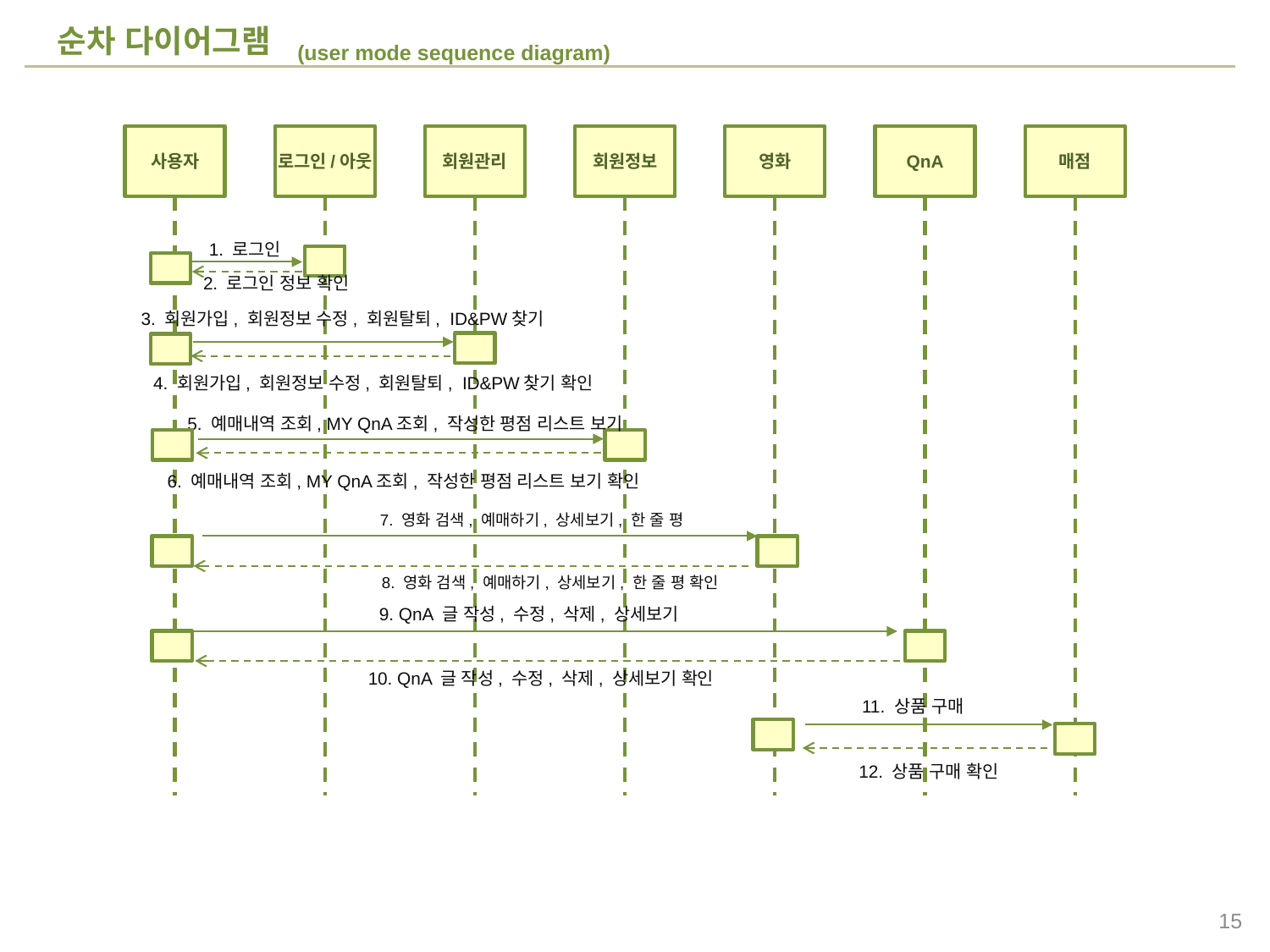

순차 다이어그램
(user mode sequence diagram)
사용자
로그인/아웃
회원관리
회원정보
영화
QnA
매점
1. 로그인

2. 로그인 정보 확인
3. 회원가입, 회원정보 수정, 회원탈퇴,  ID&PW찾기

4. 회원가입, 회원정보 수정, 회원탈퇴,  ID&PW찾기 확인
5. 예매내역 조회, MY QnA조회, 작성한 평점 리스트 보기

6. 예매내역 조회, MY QnA조회, 작성한 평점 리스트 보기 확인
7. 영화 검색, 예매하기, 상세보기, 한 줄 평

8. 영화 검색, 예매하기, 상세보기, 한 줄 평 확인
9. QnA 글 작성, 수정, 삭제, 상세보기

10. QnA 글 작성, 수정, 삭제, 상세보기 확인
11. 상품 구매

12. 상품 구매 확인

15